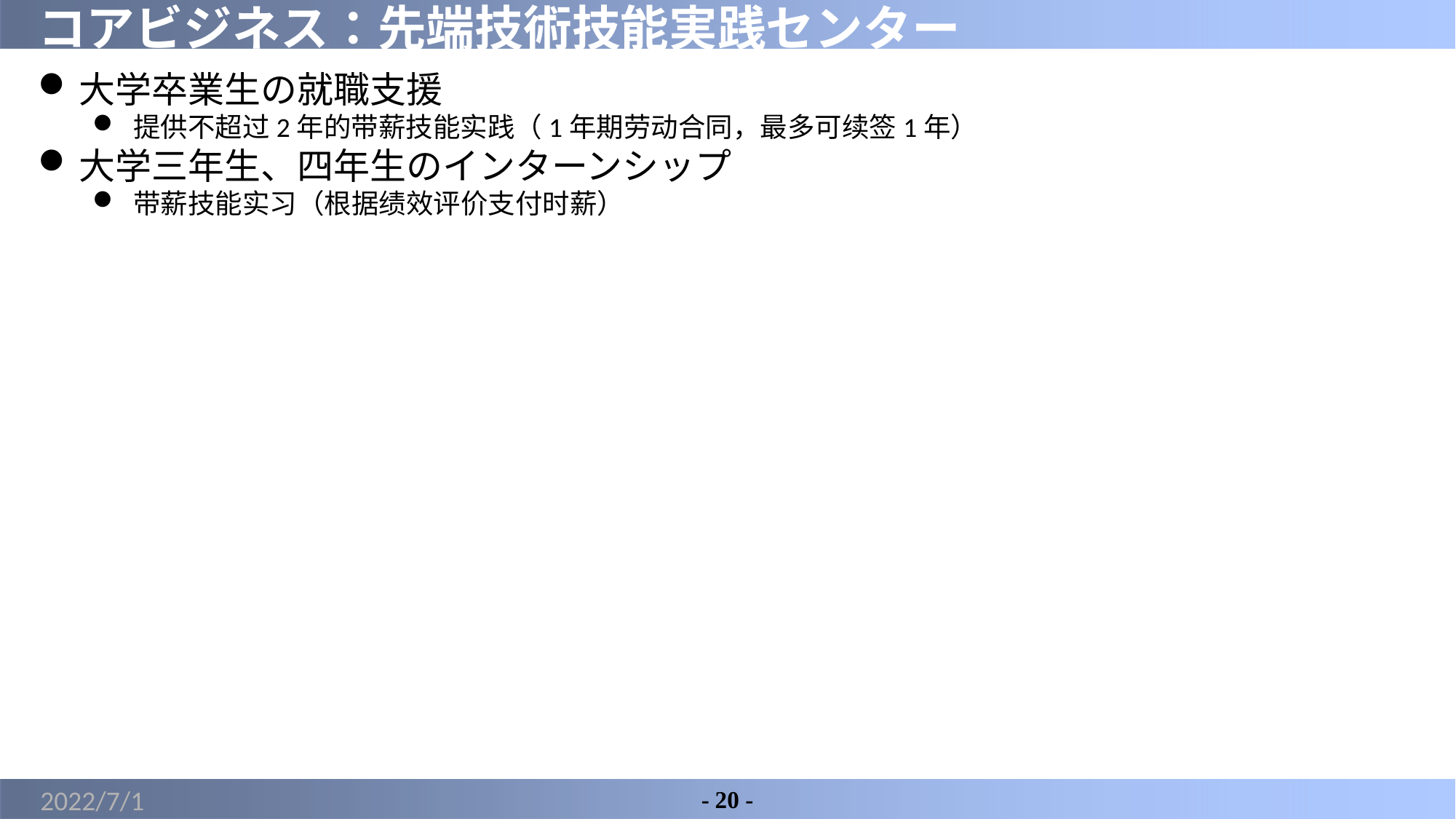

# コアビジネス：先端技術技能実践センター
大学卒業生の就職支援
提供不超过2年的带薪技能实践（1年期劳动合同，最多可续签1年）
大学三年生、四年生のインターンシップ
带薪技能实习（根据绩效评价支付时薪）
2022/7/1
- 20 -